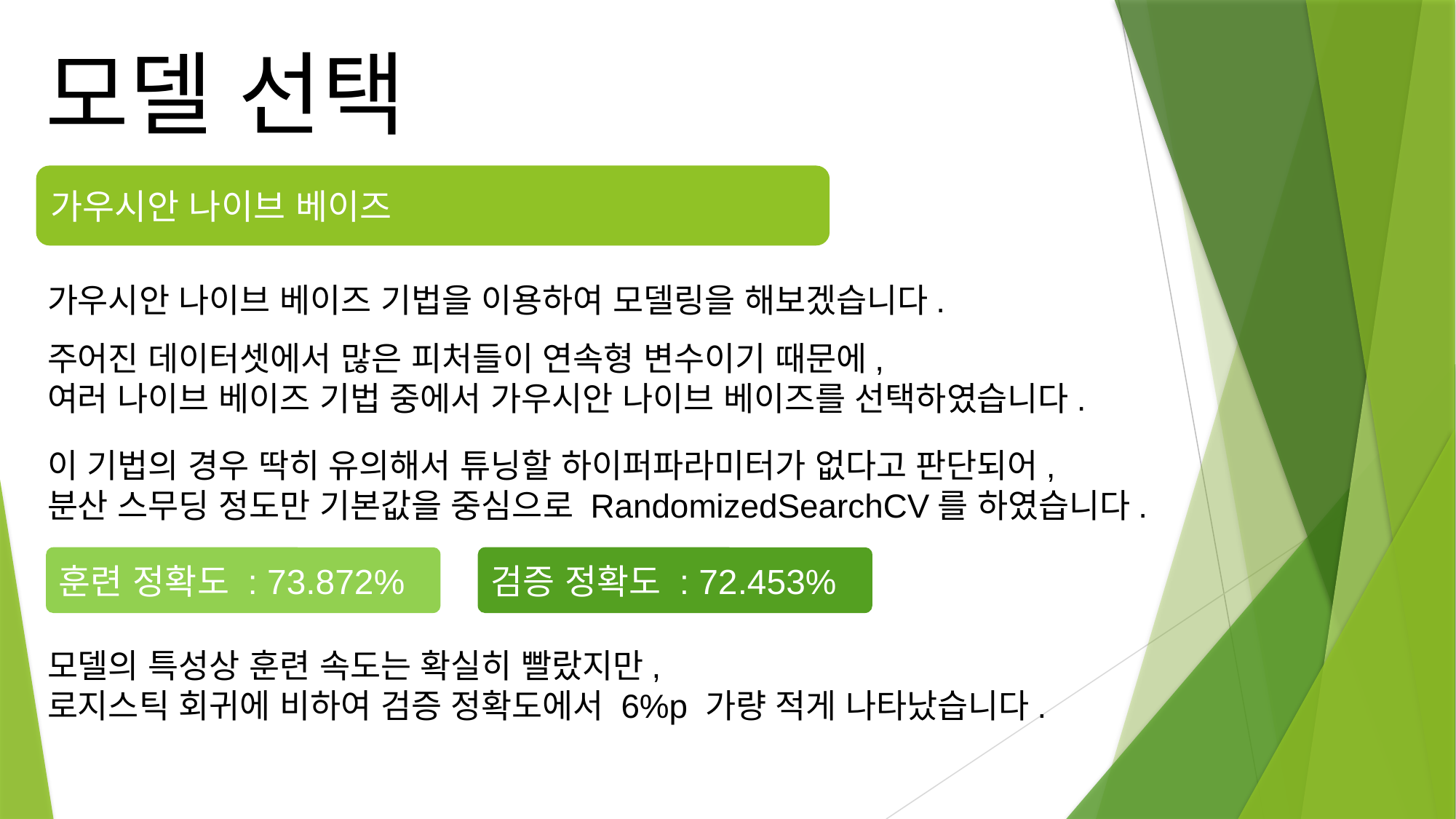

모델 선택
가우시안 나이브 베이즈
가우시안 나이브 베이즈 기법을 이용하여 모델링을 해보겠습니다.

주어진 데이터셋에서 많은 피처들이 연속형 변수이기 때문에,
여러 나이브 베이즈 기법 중에서 가우시안 나이브 베이즈를 선택하였습니다.

이 기법의 경우 딱히 유의해서 튜닝할 하이퍼파라미터가 없다고 판단되어,
분산 스무딩 정도만 기본값을 중심으로 RandomizedSearchCV를 하였습니다.

모델의 특성상 훈련 속도는 확실히 빨랐지만,
로지스틱 회귀에 비하여 검증 정확도에서 6%p 가량 적게 나타났습니다.
훈련 정확도 : 73.872%
검증 정확도 : 72.453%